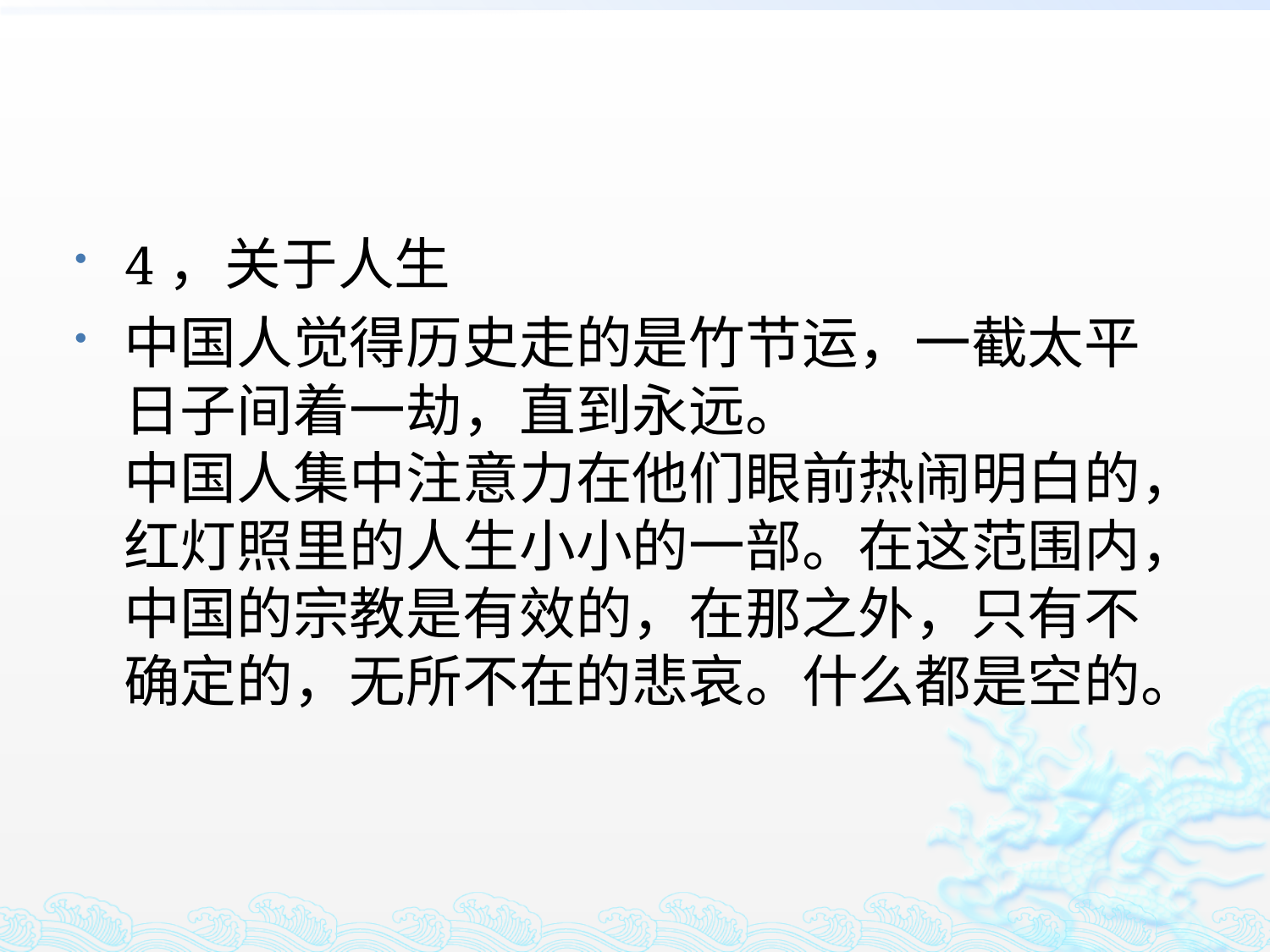

#
4，关于人生
中国人觉得历史走的是竹节运，一截太平日子间着一劫，直到永远。
中国人集中注意力在他们眼前热闹明白的，红灯照里的人生小小的一部。在这范围内，中国的宗教是有效的，在那之外，只有不确定的，无所不在的悲哀。什么都是空的。